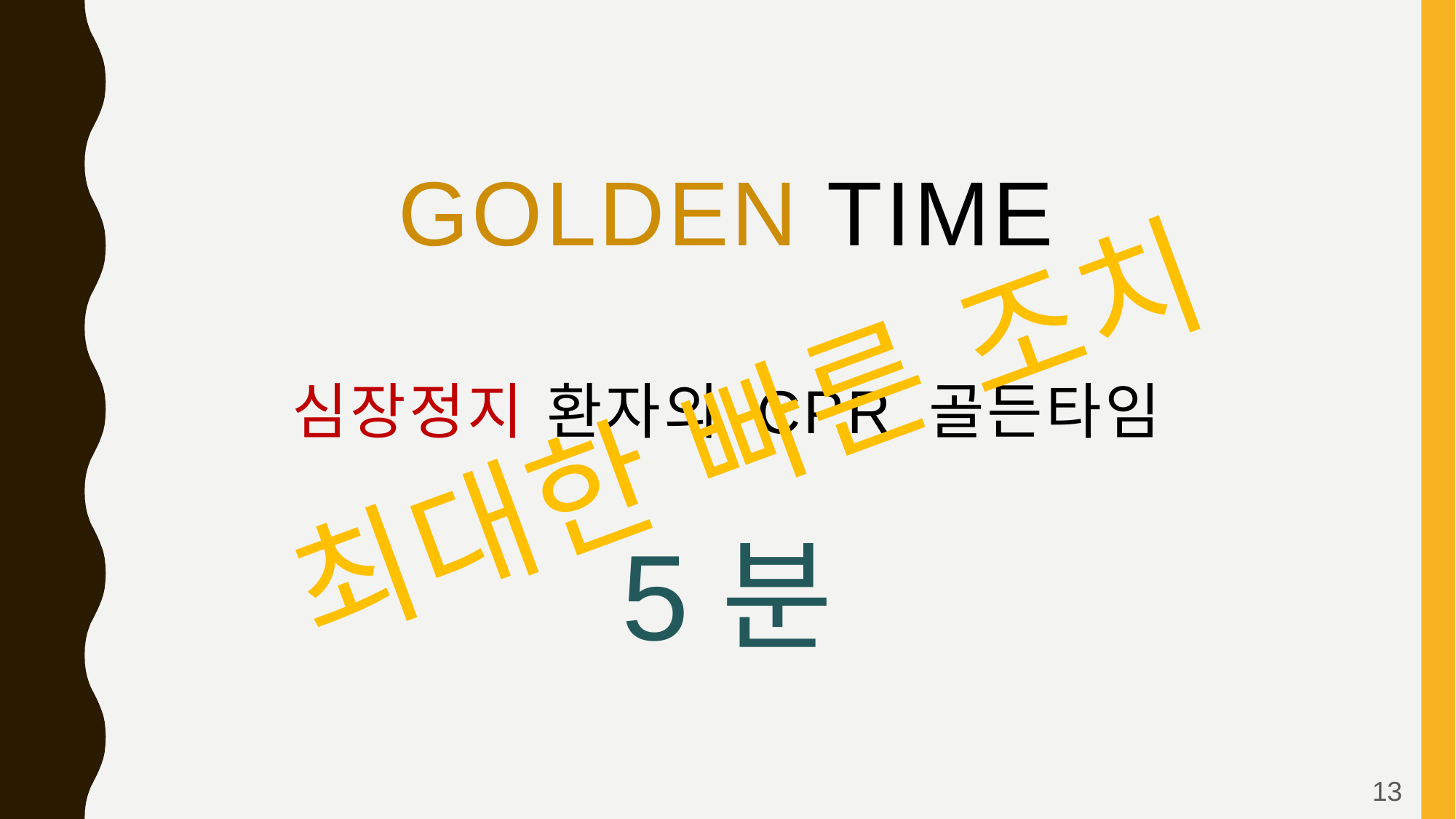

# GOLDEN TIME 심장정지 환자의 CPR 골든타임 5분
최대한 빠른 조치
13